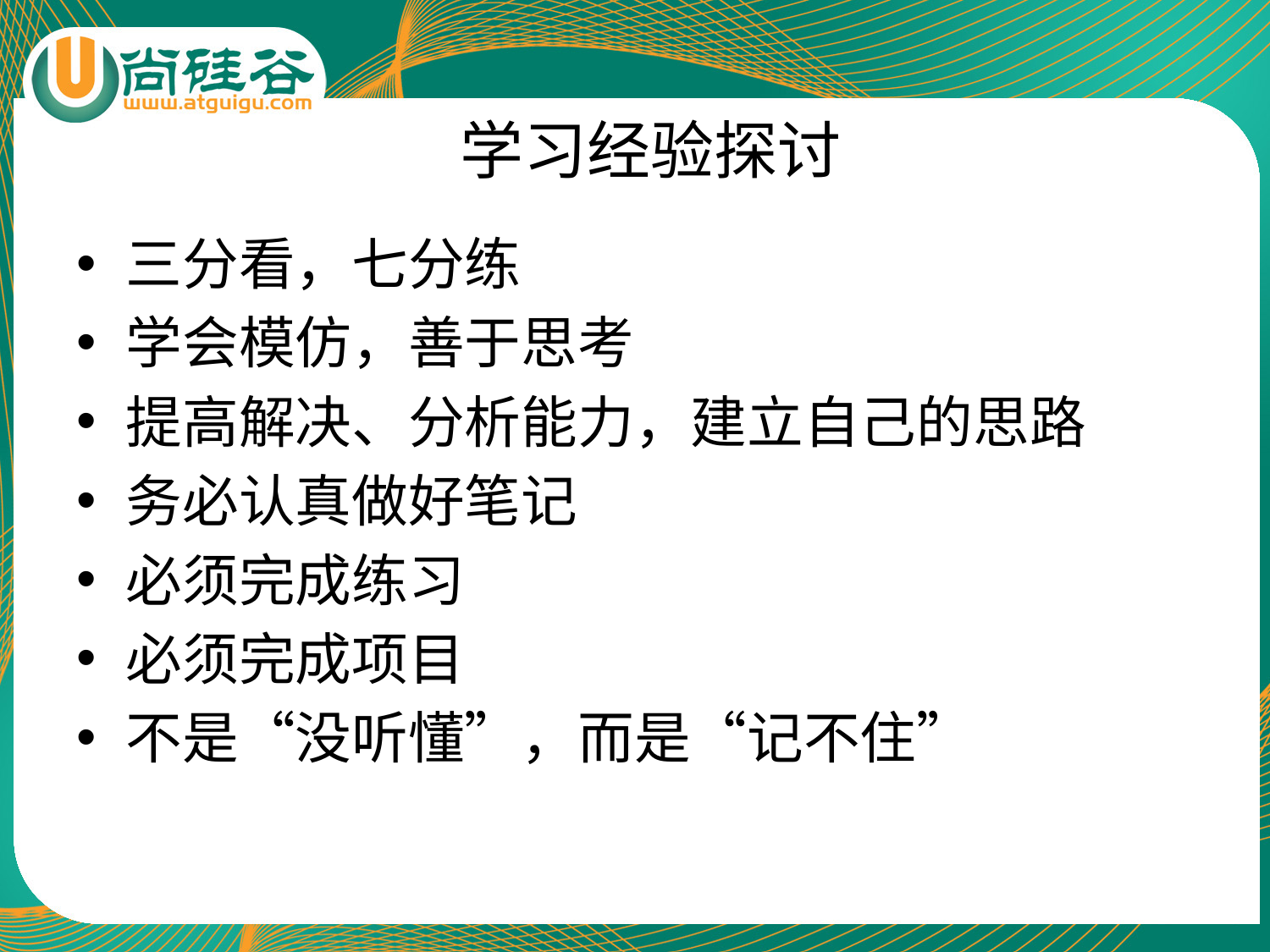

# 学习经验探讨
三分看，七分练
学会模仿，善于思考
提高解决、分析能力，建立自己的思路
务必认真做好笔记
必须完成练习
必须完成项目
不是“没听懂”，而是“记不住”